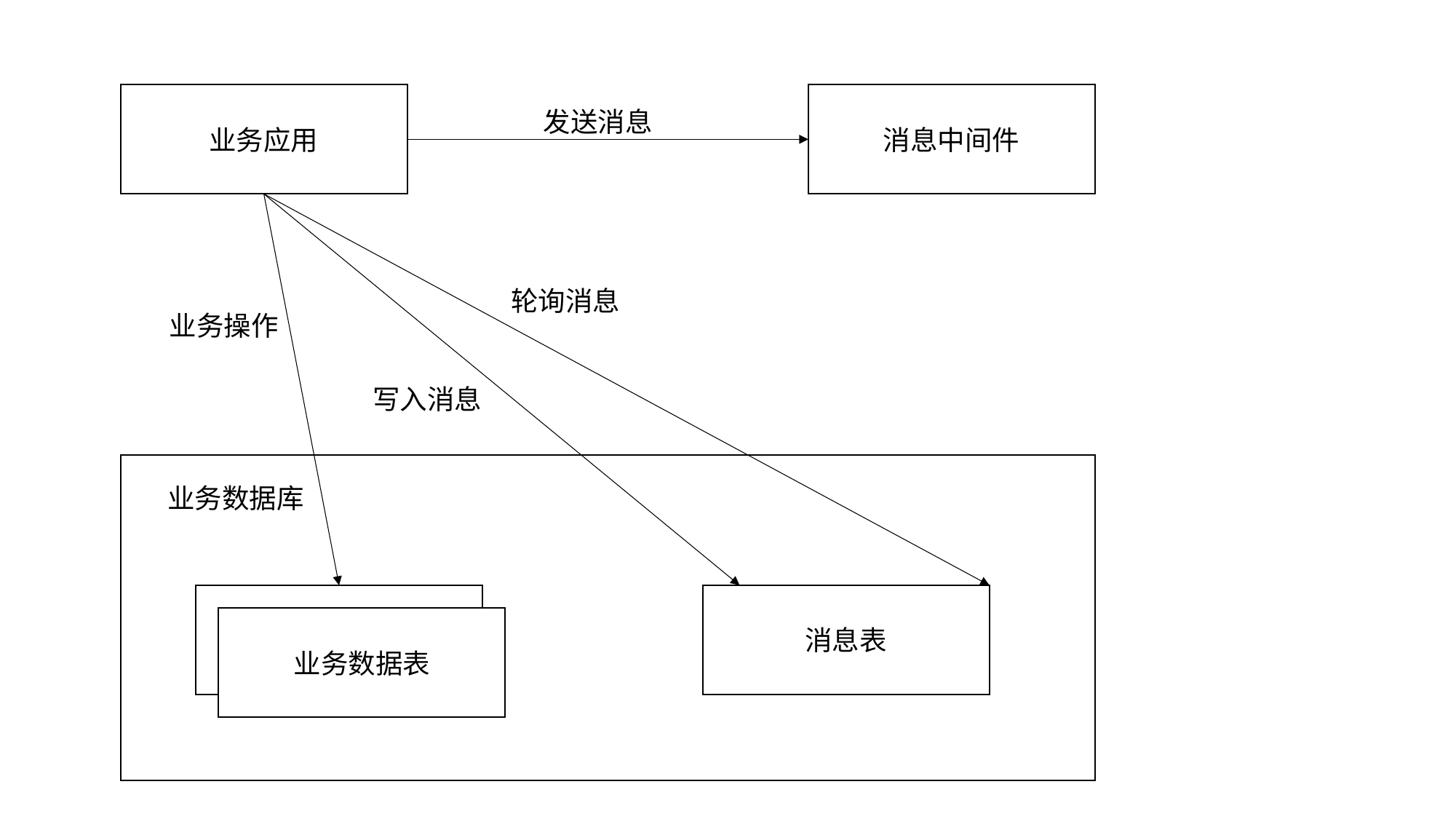

业务应用
消息中间件
发送消息
轮询消息
业务操作
写入消息

业务数据库

消息表
业务数据表